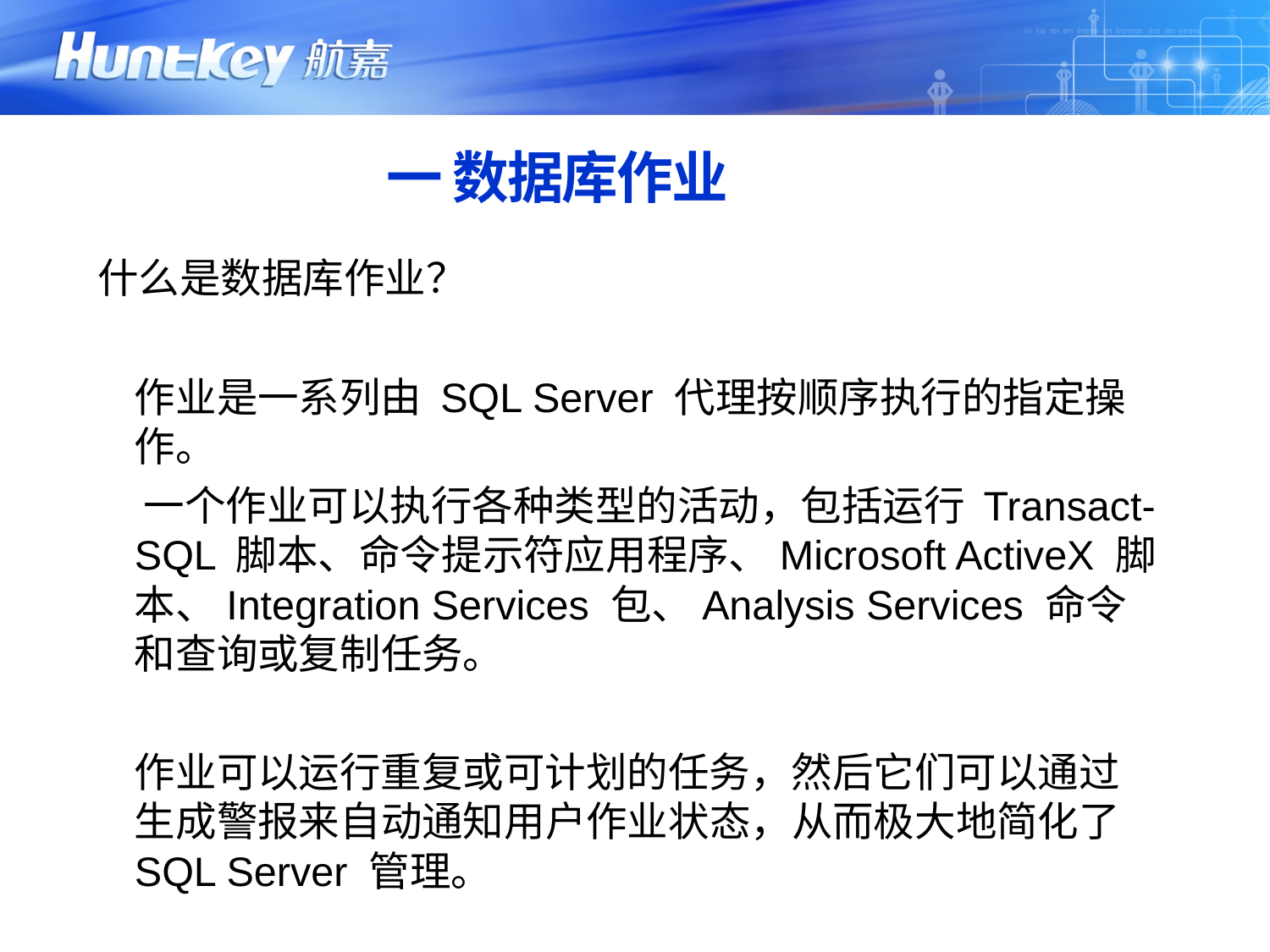

# 一 数据库作业
什么是数据库作业？

   作业是一系列由 SQL Server 代理按顺序执行的指定操作。
    一个作业可以执行各种类型的活动，包括运行 Transact-SQL 脚本、命令提示符应用程序、Microsoft ActiveX 脚本、Integration Services 包、Analysis Services 命令和查询或复制任务。

   作业可以运行重复或可计划的任务，然后它们可以通过生成警报来自动通知用户作业状态，从而极大地简化了 SQL Server 管理。